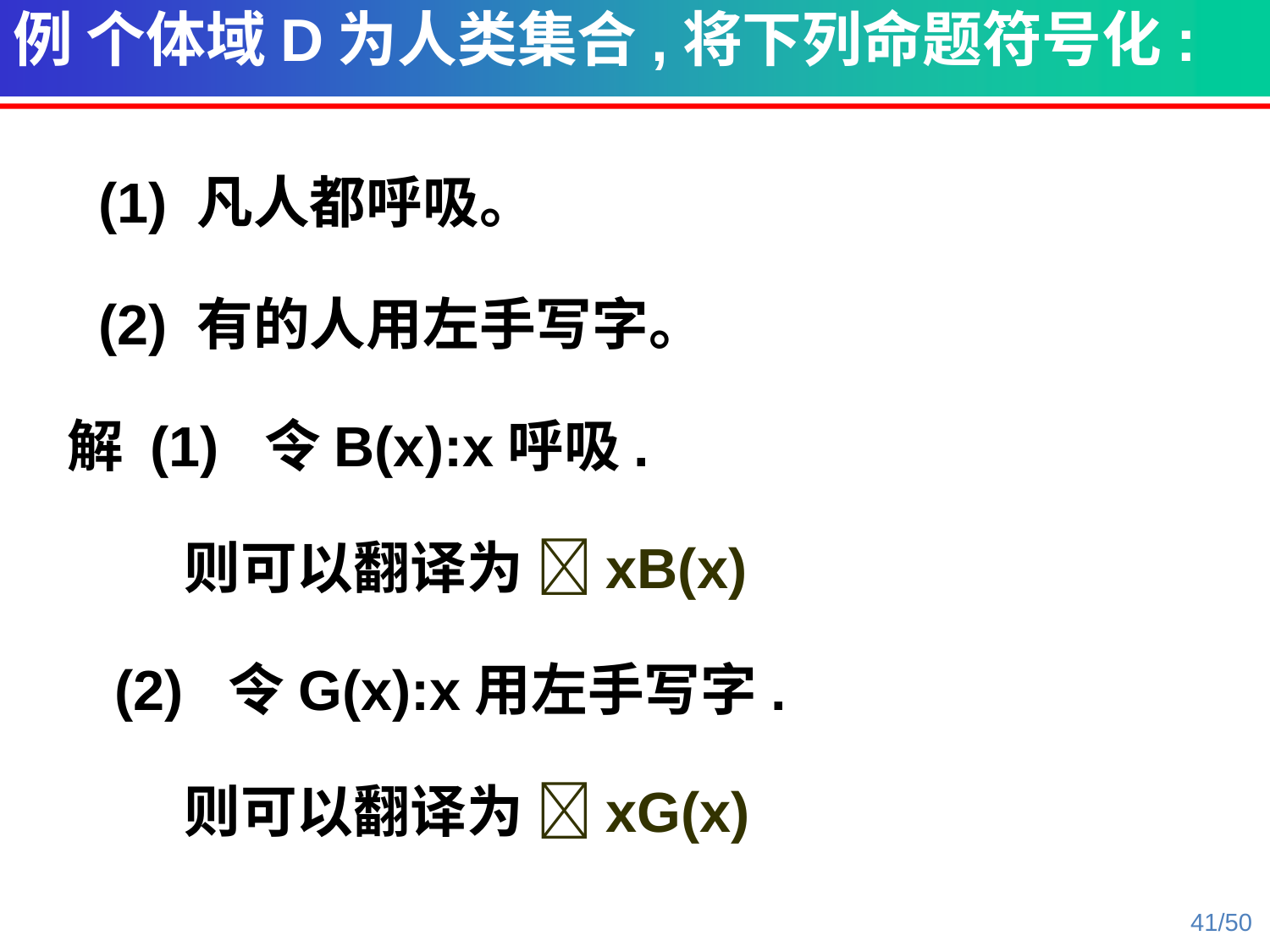

例 个体域D为人类集合,将下列命题符号化:
  (1) 凡人都呼吸。
  (2) 有的人用左手写字。
解 (1)  令B(x):x呼吸.
        则可以翻译为 ∀xB(x)
   (2)  令G(x):x用左手写字.
        则可以翻译为 ∃xG(x)
41/50